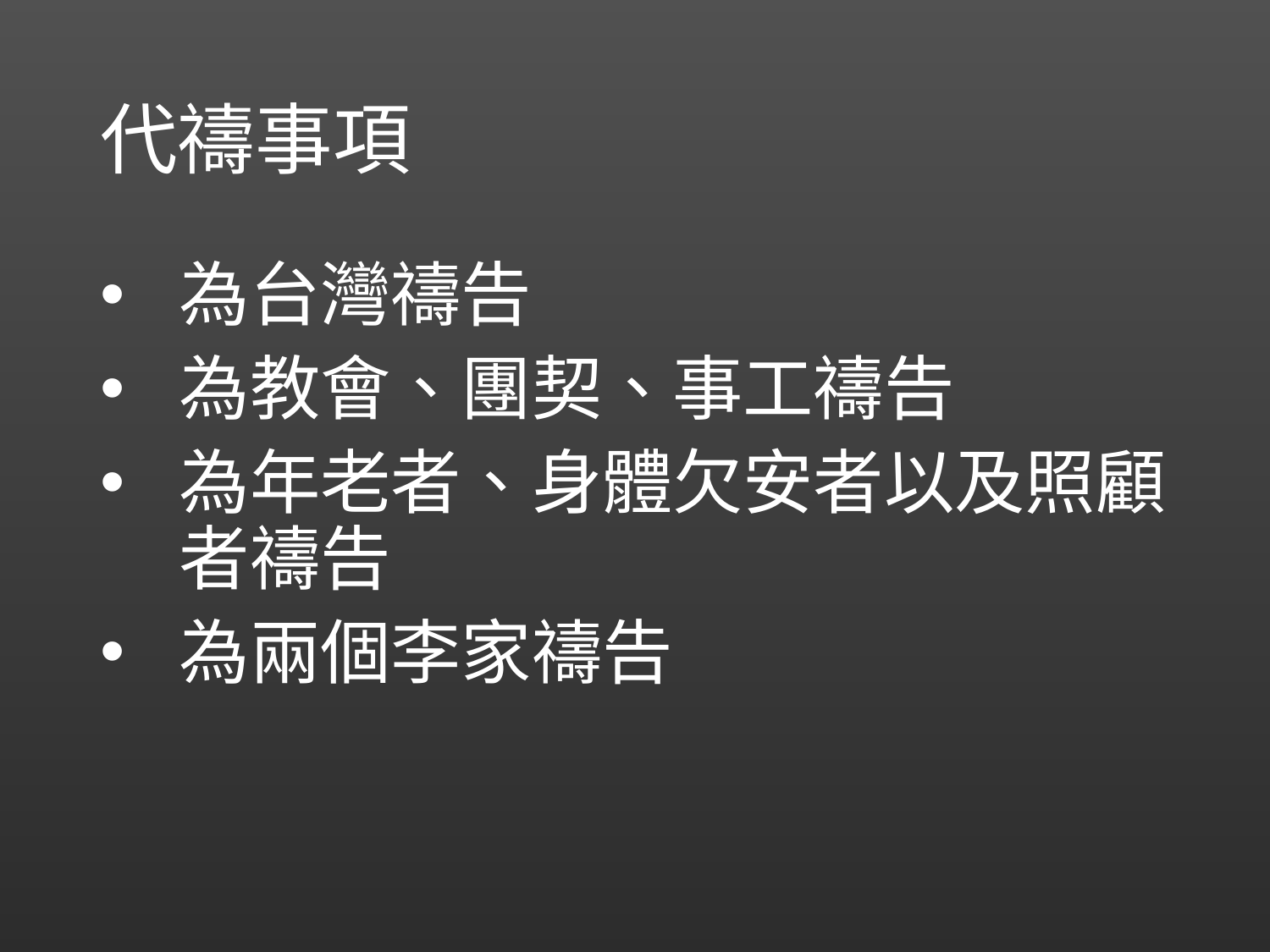

# 代禱事項
為台灣禱告
為教會、團契、事工禱告
為年老者、身體欠安者以及照顧者禱告
為兩個李家禱告